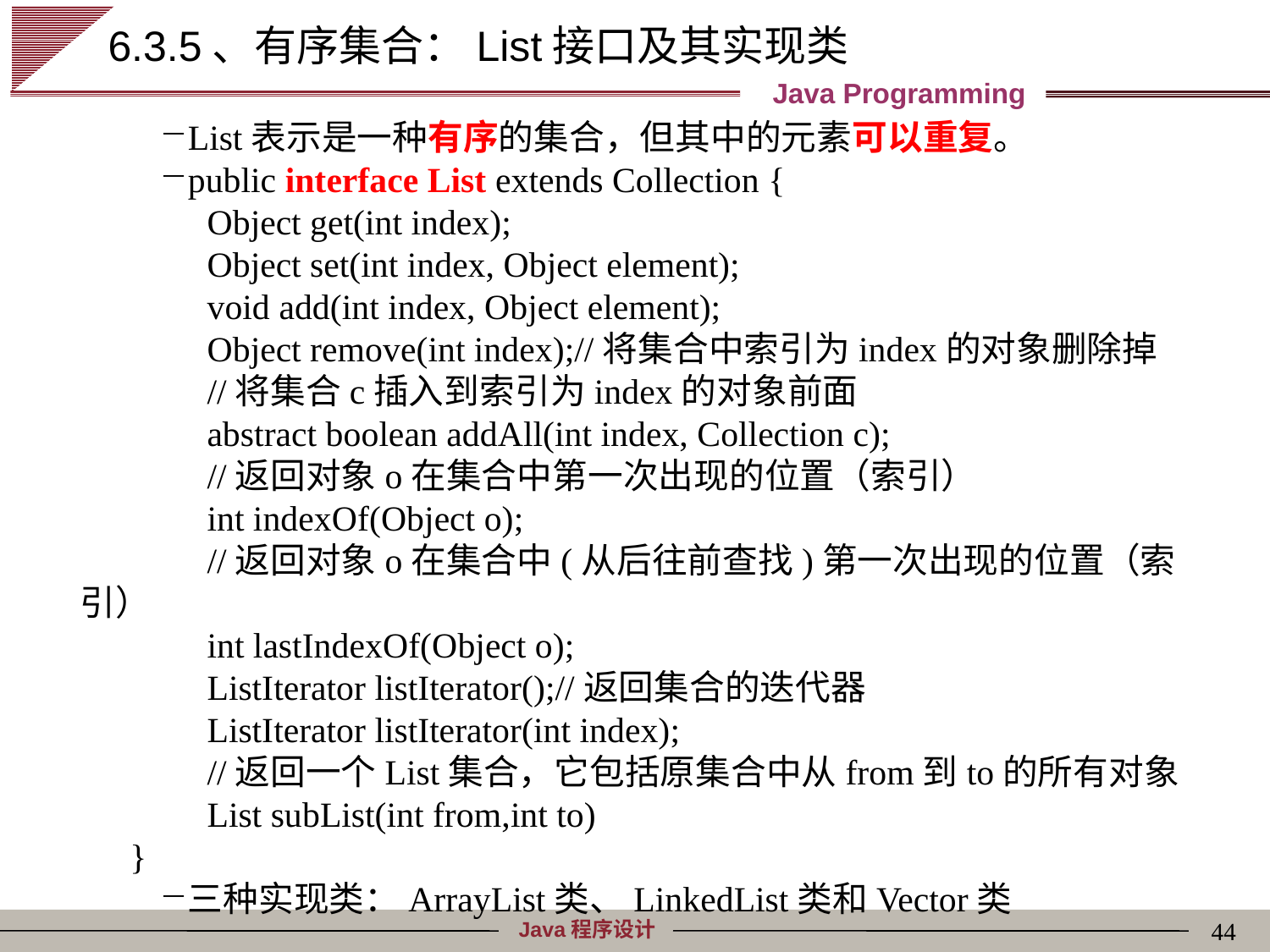

# 6.3.5、有序集合：List接口及其实现类
List表示是一种有序的集合，但其中的元素可以重复。
public interface List extends Collection {
	Object get(int index);
	Object set(int index, Object element);
	void add(int index, Object element);
	Object remove(int index);//将集合中索引为index的对象删除掉
	//将集合c插入到索引为index的对象前面
	abstract boolean addAll(int index, Collection c);
	//返回对象o在集合中第一次出现的位置（索引）
	int indexOf(Object o);
	//返回对象o在集合中(从后往前查找)第一次出现的位置（索引）
	int lastIndexOf(Object o);
	ListIterator listIterator();//返回集合的迭代器
	ListIterator listIterator(int index);
	//返回一个List集合，它包括原集合中从from到to的所有对象
	List subList(int from,int to)
}
三种实现类：ArrayList类、LinkedList类和Vector类